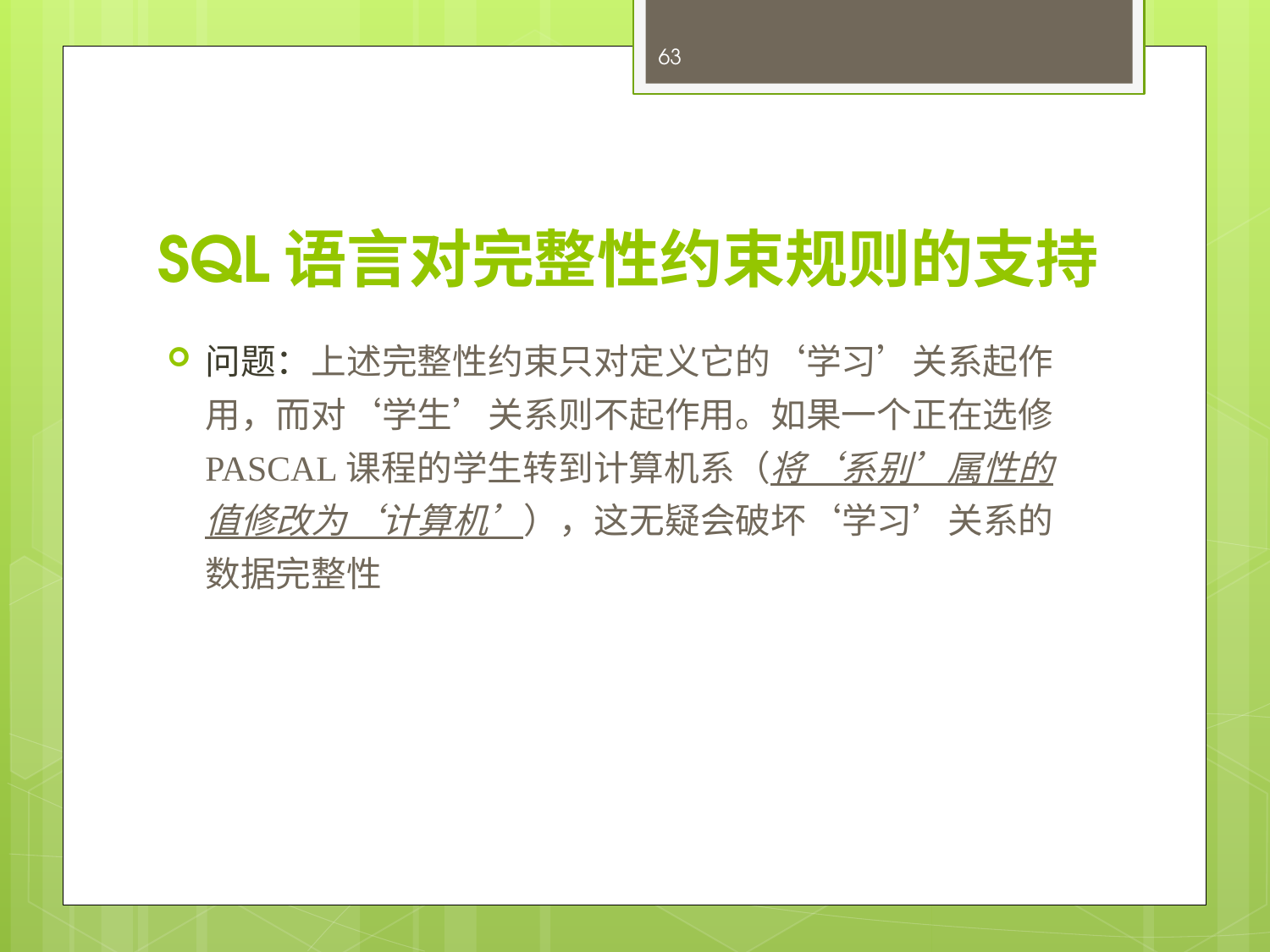

63
# SQL语言对完整性约束规则的支持
问题：上述完整性约束只对定义它的‘学习’关系起作用，而对‘学生’关系则不起作用。如果一个正在选修PASCAL课程的学生转到计算机系（将‘系别’属性的值修改为‘计算机’），这无疑会破坏‘学习’关系的数据完整性